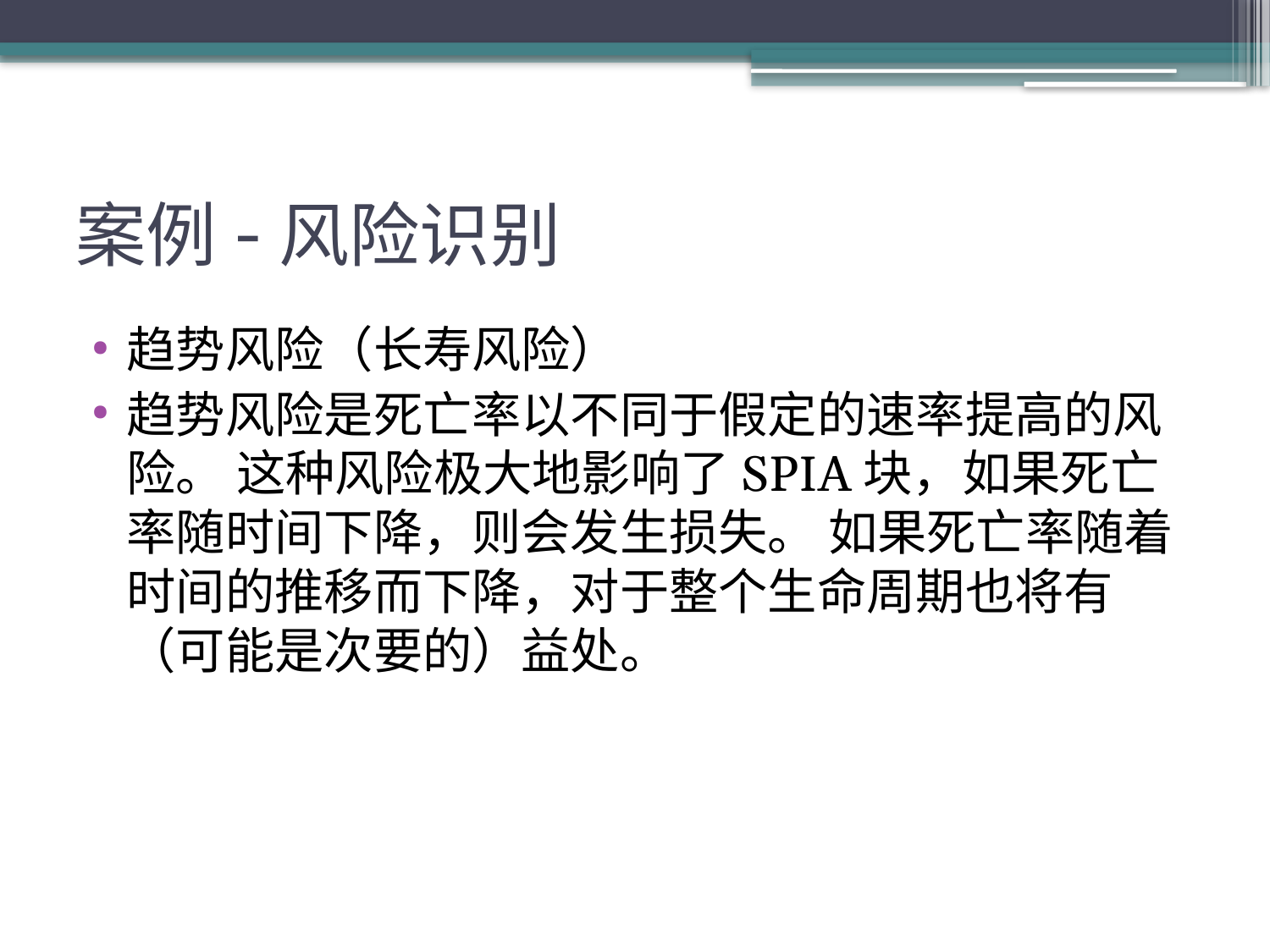

# 案例-风险识别
趋势风险（长寿风险）
趋势风险是死亡率以不同于假定的速率提高的风险。 这种风险极大地影响了SPIA块，如果死亡率随时间下降，则会发生损失。 如果死亡率随着时间的推移而下降，对于整个生命周期也将有（可能是次要的）益处。